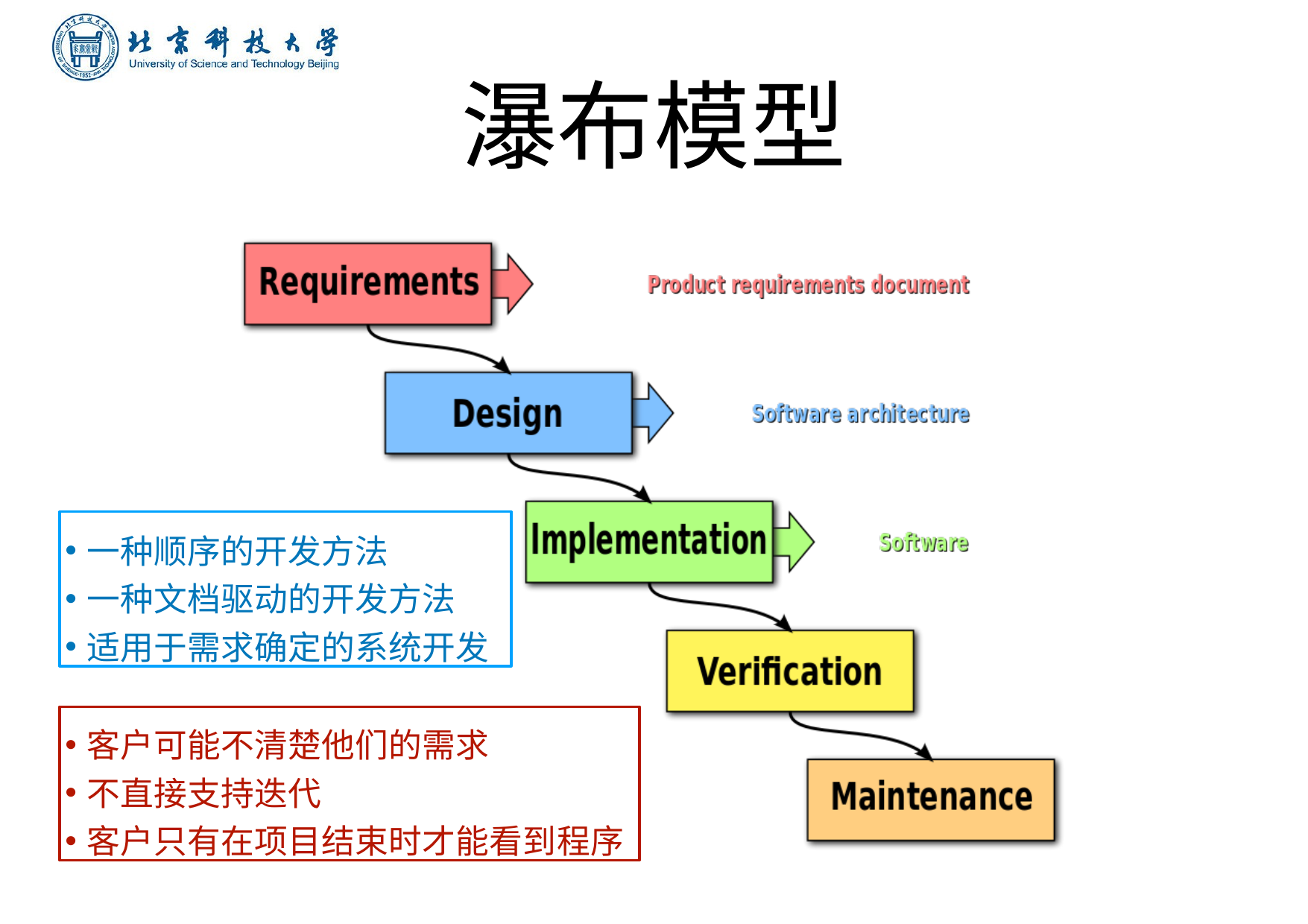

# 瀑布模型

⼀种顺序的开发⽅法
⼀种⽂档驱动的开发⽅法
适⽤于需求确定的系统开发
客户可能不清楚他们的需求
不直接⽀持迭代
客户只有在项⽬结束时才能看到程序